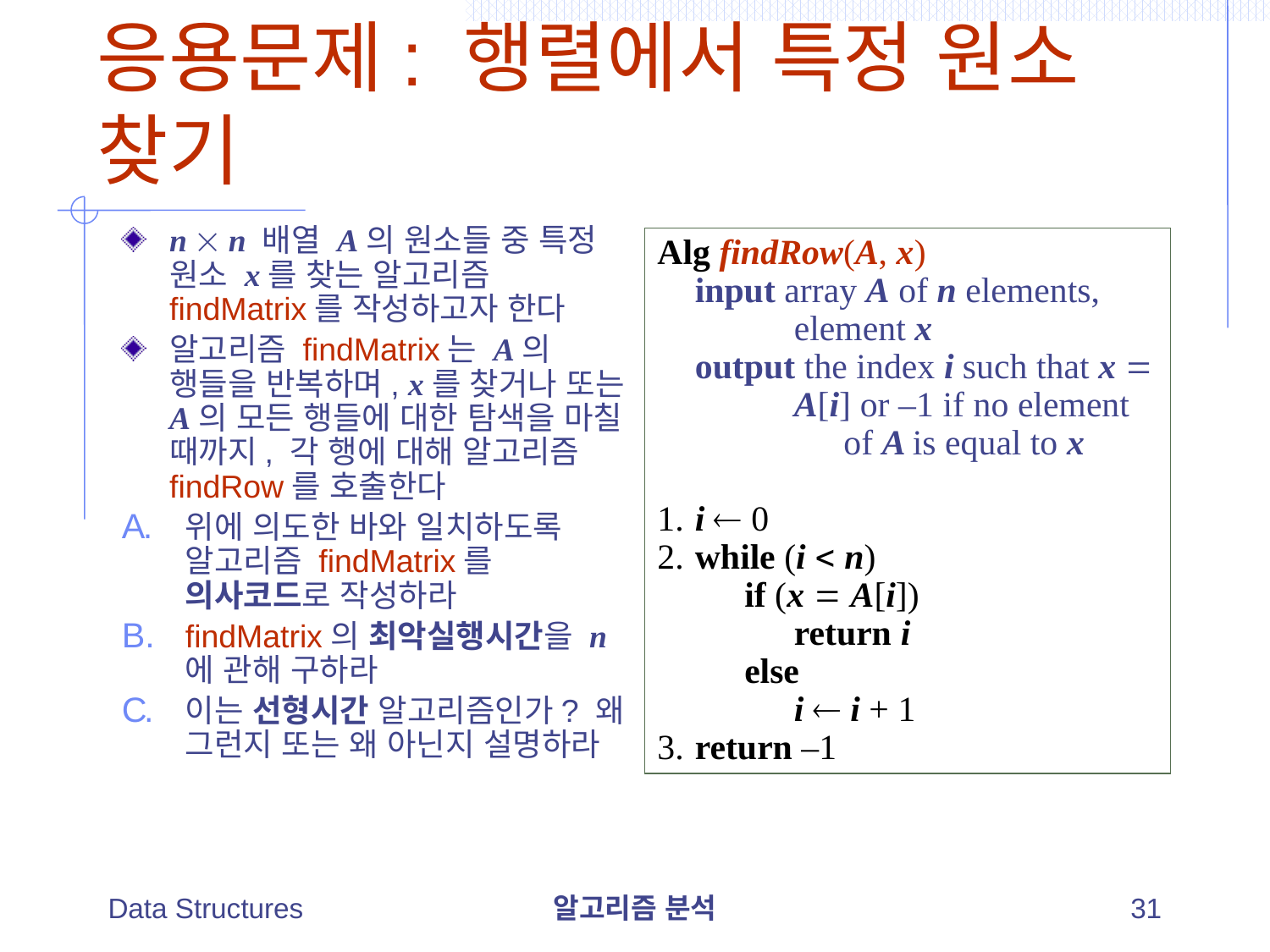

# 응용문제: 행렬에서 특정 원소 찾기
n × n 배열 A의 원소들 중 특정 원소 x를 찾는 알고리즘 findMatrix를 작성하고자 한다
알고리즘 findMatrix는 A의 행들을 반복하며, x를 찾거나 또는 A의 모든 행들에 대한 탐색을 마칠 때까지, 각 행에 대해 알고리즘 findRow를 호출한다
위에 의도한 바와 일치하도록 알고리즘 findMatrix를 의사코드로 작성하라
findMatrix의 최악실행시간을 n에 관해 구하라
이는 선형시간 알고리즘인가? 왜 그런지 또는 왜 아닌지 설명하라
Alg findRow(A, x)
	input array A of n elements, 			element x
	output the index i such that x = 			A[i] or –1 if no element 				of A is equal to x

1.	i ← 0
2.	while (i < n)
		if (x = A[i])
			return i
		else
			i ← i + 1
3.	return –1
Data Structures
알고리즘 분석
31